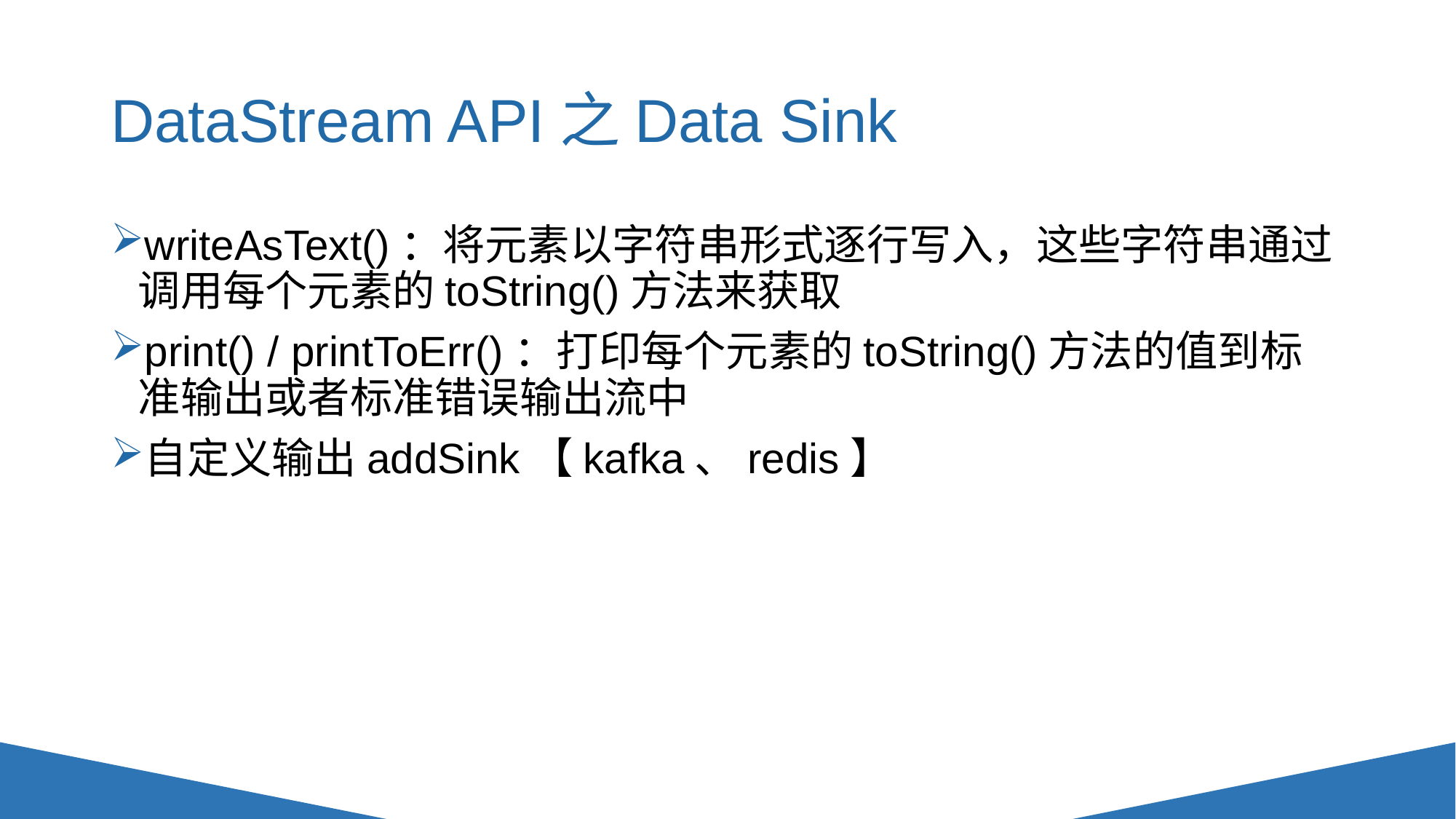

# DataStream API之Data Sink
writeAsText()：将元素以字符串形式逐行写入，这些字符串通过调用每个元素的toString()方法来获取
print() / printToErr()：打印每个元素的toString()方法的值到标准输出或者标准错误输出流中
自定义输出addSink【kafka、redis】